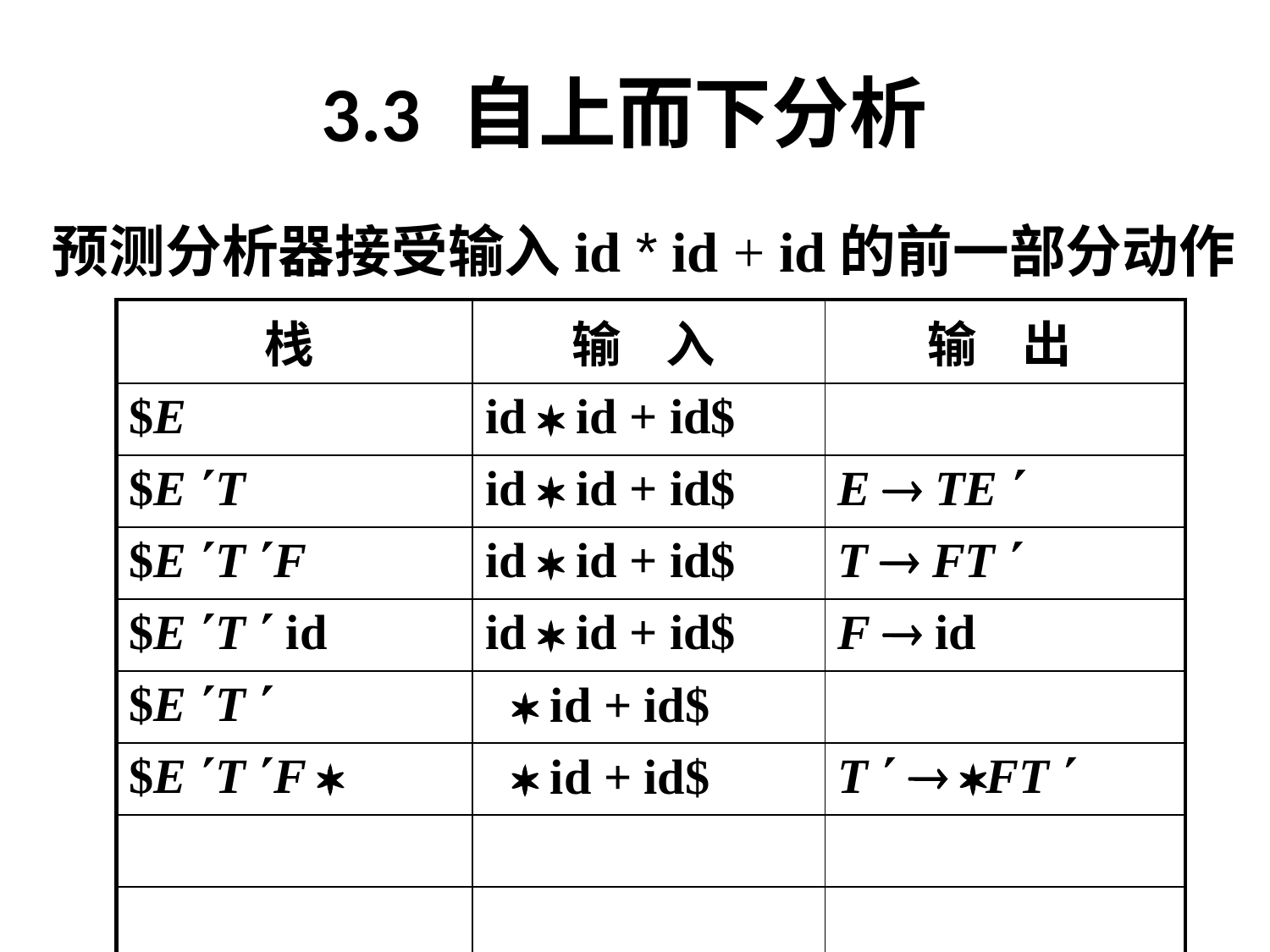

# 3.3 自上而下分析
预测分析器接受输入id * id + id的前一部分动作
| 栈 | 输 入 | 输 出 |
| --- | --- | --- |
| $E | id ∗ id + id$ |  |
| $E ′T | id ∗ id + id$ | E → TE ′ |
| $E ′T ′F | id ∗ id + id$ | T → FT ′ |
| $E ′T ′ id | id ∗ id + id$ | F → id |
| $E ′T ′ | ∗ id + id$ |  |
| $E ′T ′F ∗ | ∗ id + id$ | T ′ → ∗FT ′ |
|  |  |  |
|  |  |  |